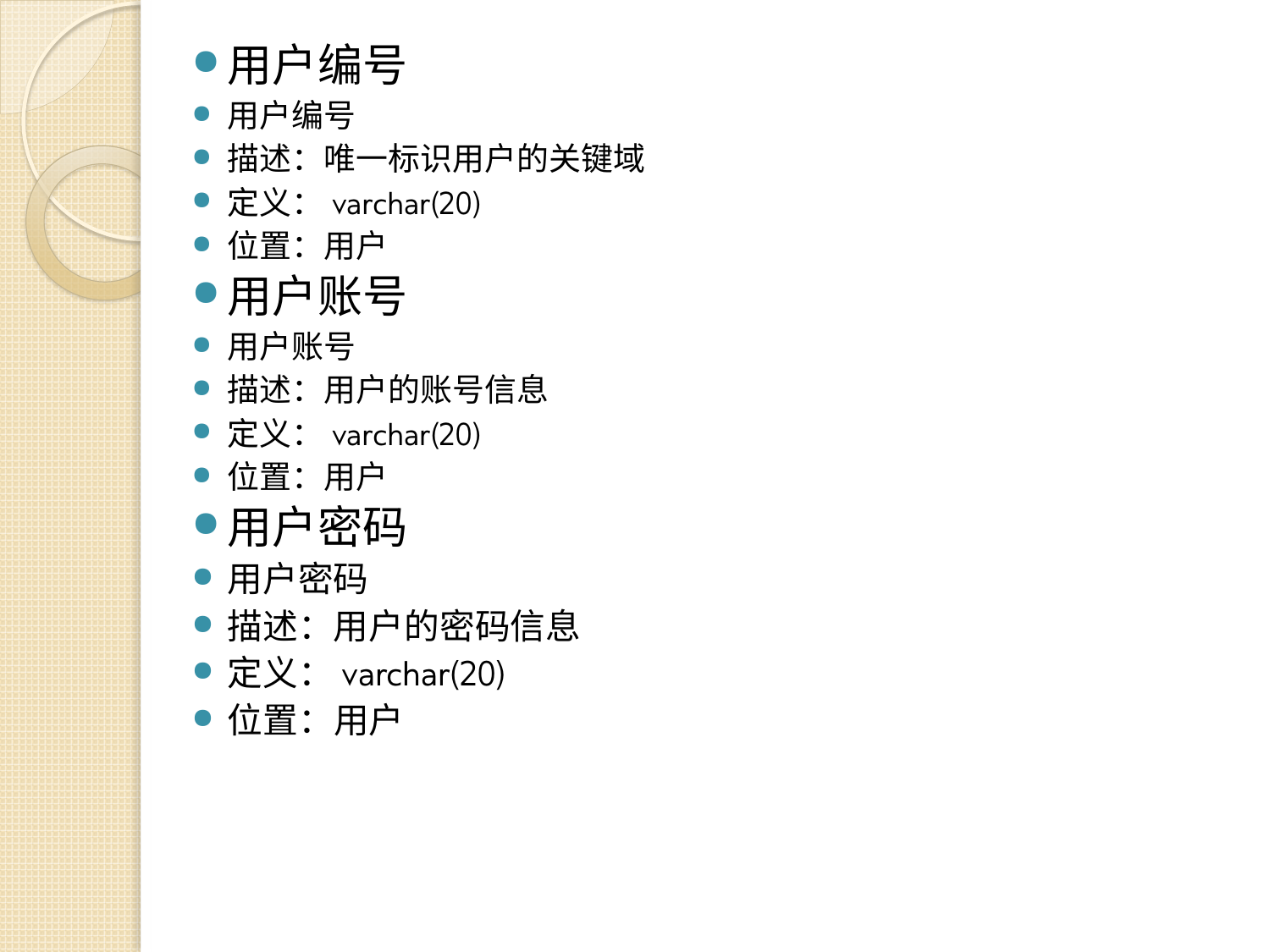

用户编号
用户编号
描述：唯一标识用户的关键域
定义：varchar(20)
位置：用户
用户账号
用户账号
描述：用户的账号信息
定义：varchar(20)
位置：用户
用户密码
用户密码
描述：用户的密码信息
定义：varchar(20)
位置：用户